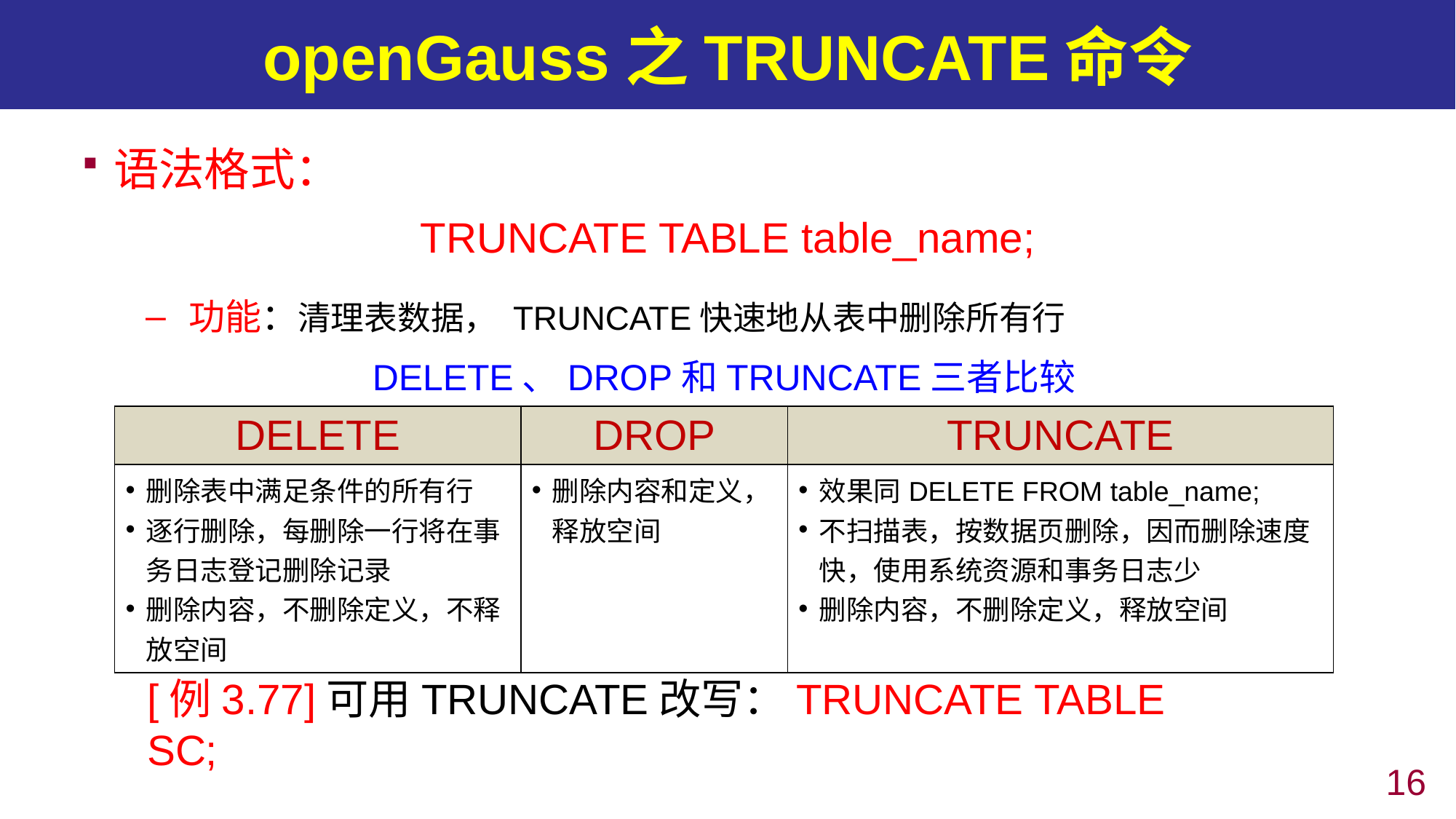

# openGauss之TRUNCATE命令
语法格式：
TRUNCATE TABLE table_name;

功能：清理表数据， TRUNCATE快速地从表中删除所有行
DELETE、DROP和TRUNCATE三者比较
| DELETE | DROP | TRUNCATE |
| --- | --- | --- |
| 删除表中满足条件的所有行 逐行删除，每删除一行将在事务日志登记删除记录 删除内容，不删除定义，不释放空间 | 删除内容和定义，释放空间 | 效果同DELETE FROM table\_name; 不扫描表，按数据页删除，因而删除速度快，使用系统资源和事务日志少 删除内容，不删除定义，释放空间 |
[例3.77]可用TRUNCATE改写：TRUNCATE TABLE SC;
16